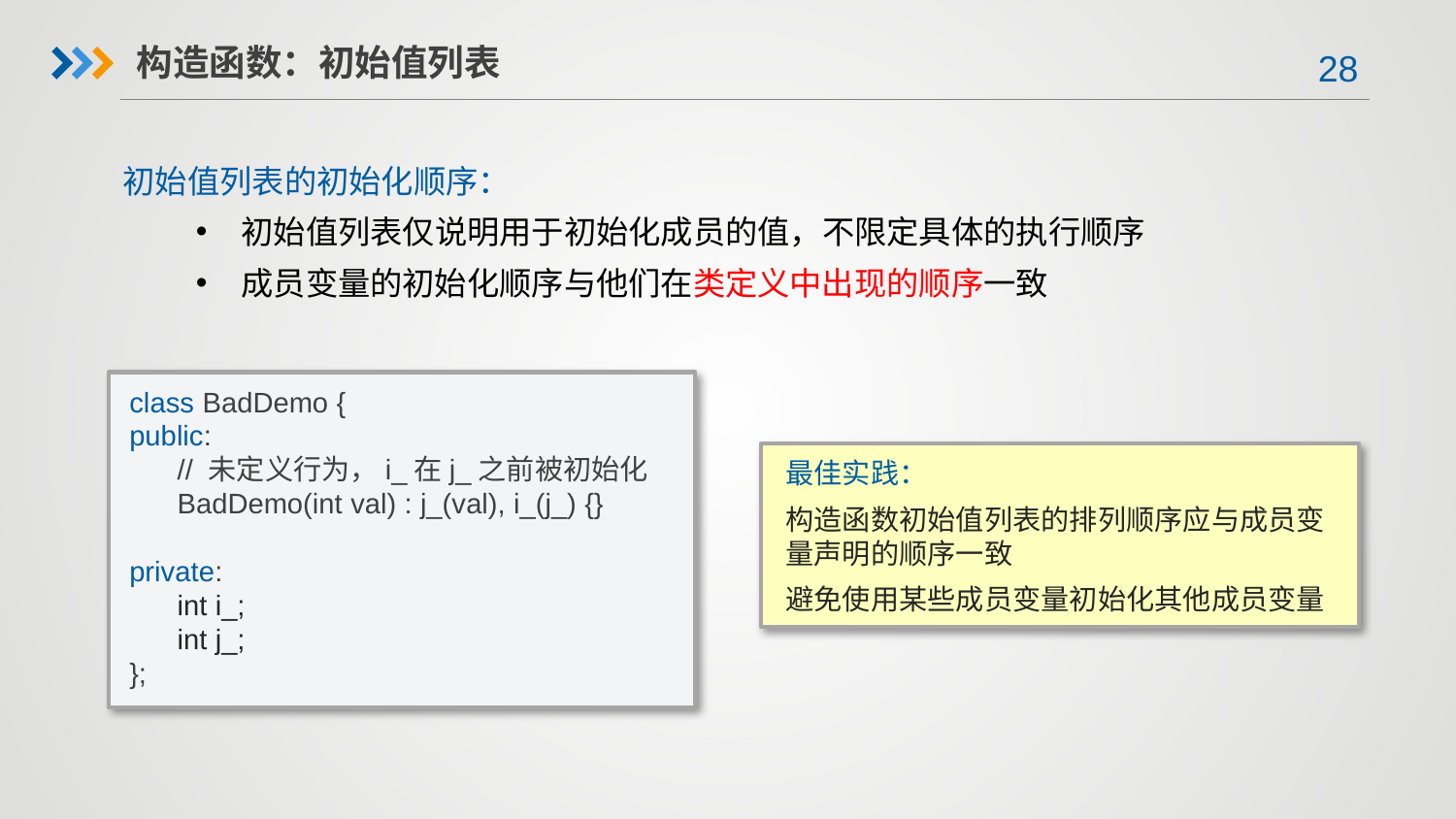

构造函数：初始值列表
初始值列表的初始化顺序：
初始值列表仅说明用于初始化成员的值，不限定具体的执行顺序
成员变量的初始化顺序与他们在类定义中出现的顺序一致

class BadDemo {
public:
      // 未定义行为，i_在j_之前被初始化
      BadDemo(int val) : j_(val), i_(j_) {}

private:
      int i_;
      int j_;
};

最佳实践：
构造函数初始值列表的排列顺序应与成员变量声明的顺序一致
避免使用某些成员变量初始化其他成员变量